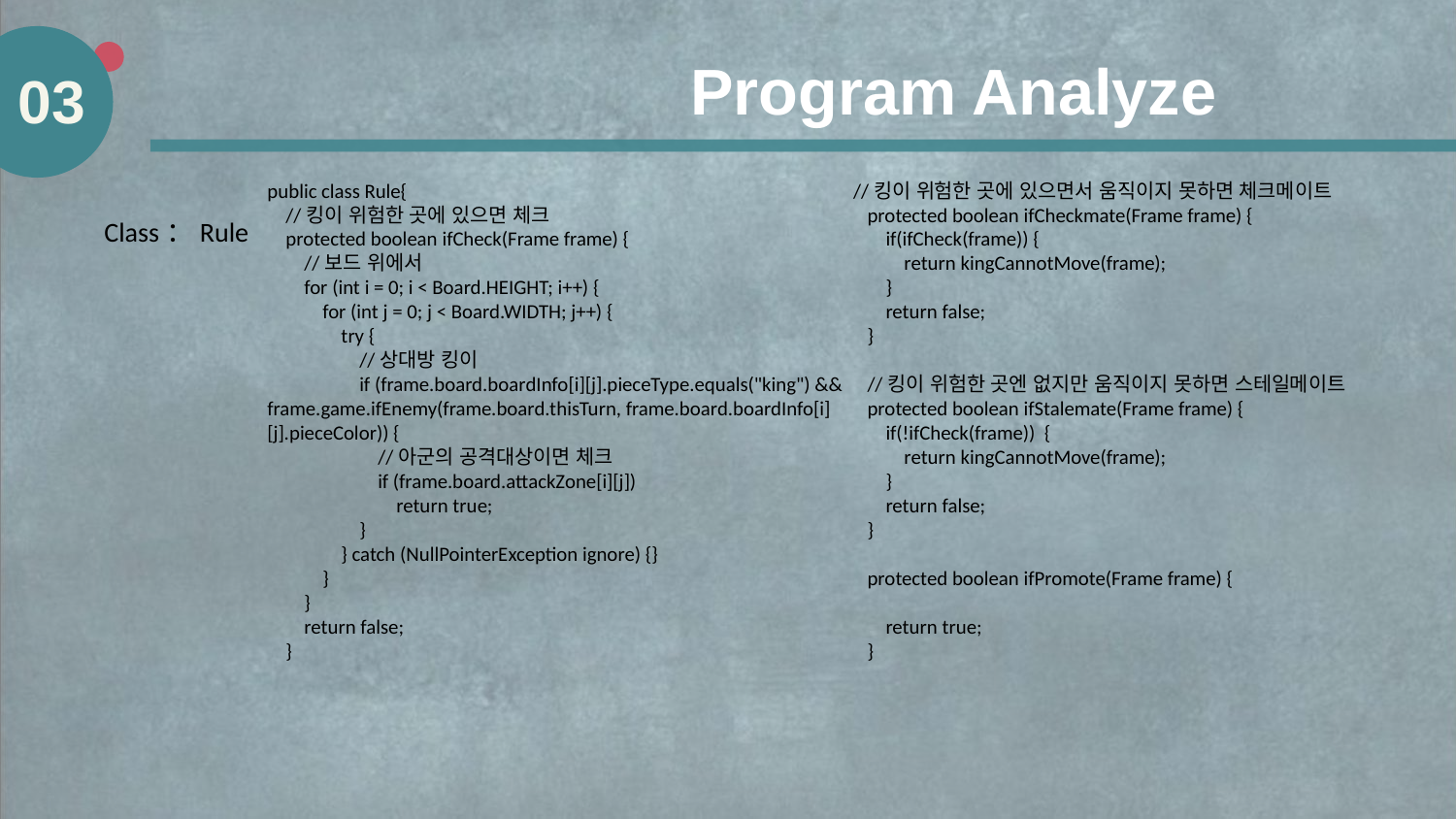

Program Analyze
03
public class Rule{
    //킹이 위험한 곳에 있으면 체크
    protected boolean ifCheck(Frame frame) {
        //보드 위에서
        for (int i = 0; i < Board.HEIGHT; i++) {
            for (int j = 0; j < Board.WIDTH; j++) {
                try {
                    //상대방 킹이
                    if (frame.board.boardInfo[i][j].pieceType.equals("king") && frame.game.ifEnemy(frame.board.thisTurn, frame.board.boardInfo[i][j].pieceColor)) {
                        //아군의 공격대상이면 체크
                        if (frame.board.attackZone[i][j])
                            return true;
                    }
                } catch (NullPointerException ignore) {}
            }
        }
        return false;
    }
 //킹이 위험한 곳에 있으면서 움직이지 못하면 체크메이트
    protected boolean ifCheckmate(Frame frame) {
        if(ifCheck(frame)) {
            return kingCannotMove(frame);
        }
        return false;
    }

    //킹이 위험한 곳엔 없지만 움직이지 못하면 스테일메이트
    protected boolean ifStalemate(Frame frame) {
        if(!ifCheck(frame))  {
            return kingCannotMove(frame);
        }
        return false;
    }

    protected boolean ifPromote(Frame frame) {

        return true;
    }
Class：Rule